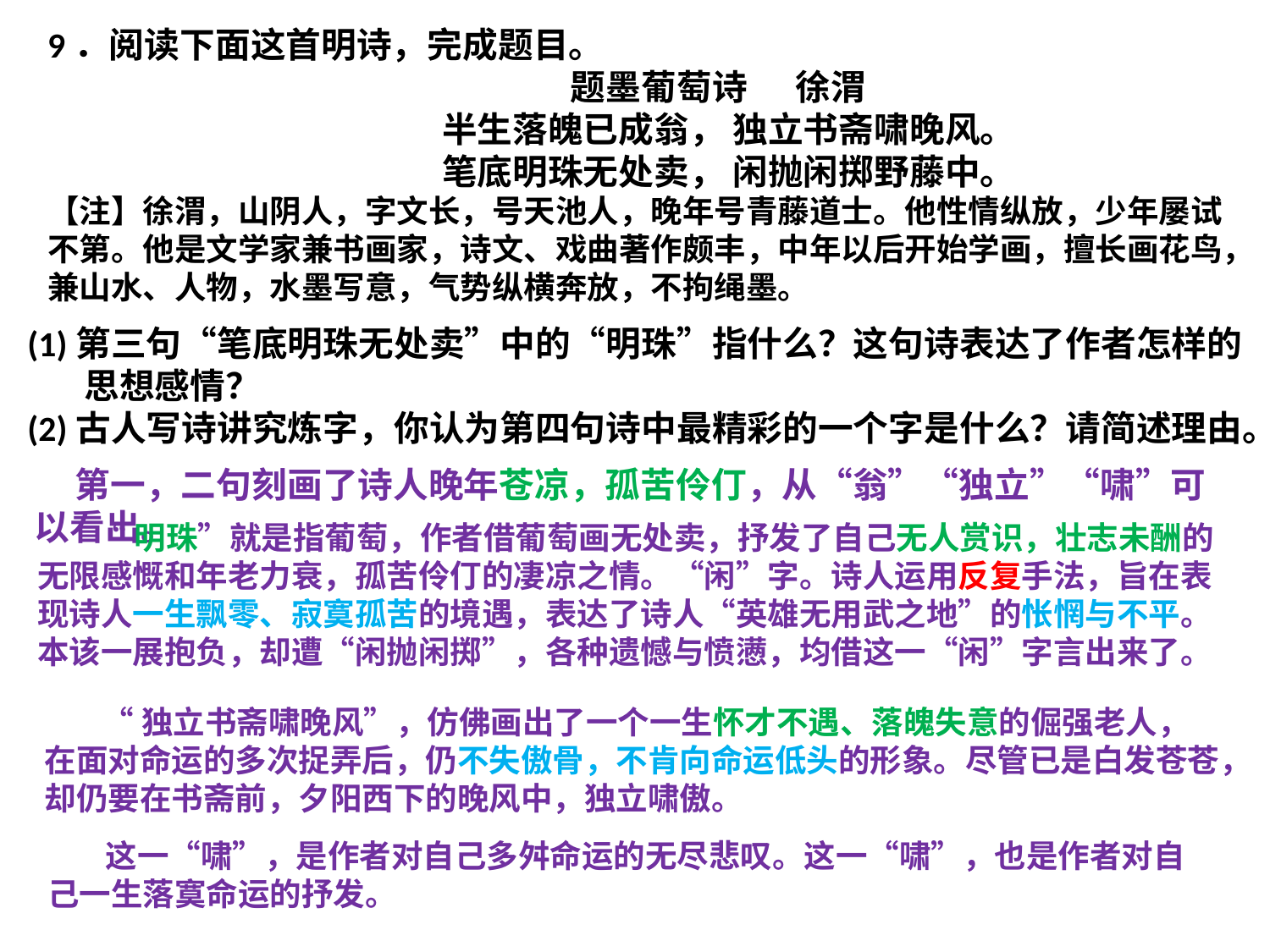

9．阅读下面这首明诗，完成题目。
                                                                题墨葡萄诗      徐渭
                                                半生落魄已成翁， 独立书斋啸晚风。
                                                笔底明珠无处卖， 闲抛闲掷野藤中。
【注】徐渭，山阴人，字文长，号天池人，晚年号青藤道士。他性情纵放，少年屡试不第。他是文学家兼书画家，诗文、戏曲著作颇丰，中年以后开始学画，擅长画花鸟，兼山水、人物，水墨写意，气势纵横奔放，不拘绳墨。
(1)第三句“笔底明珠无处卖”中的“明珠”指什么？这句诗表达了作者怎样的
      思想感情？
(2)古人写诗讲究炼字，你认为第四句诗中最精彩的一个字是什么？请简述理由。
    第一，二句刻画了诗人晚年苍凉，孤苦伶仃，从“翁”“独立”“啸”可以看出。
        “明珠”就是指葡萄，作者借葡萄画无处卖，抒发了自己无人赏识，壮志未酬的无限感慨和年老力衰，孤苦伶仃的凄凉之情。“闲”字。诗人运用反复手法，旨在表现诗人一生飘零、寂寞孤苦的境遇，表达了诗人“英雄无用武之地”的怅惘与不平。本该一展抱负，却遭“闲抛闲掷”，各种遗憾与愤懑，均借这一“闲”字言出来了。
        “独立书斋啸晚风”，仿佛画出了一个一生怀才不遇、落魄失意的倔强老人，在面对命运的多次捉弄后，仍不失傲骨，不肯向命运低头的形象。尽管已是白发苍苍，却仍要在书斋前，夕阳西下的晚风中，独立啸傲。
       这一“啸”，是作者对自己多舛命运的无尽悲叹。这一“啸”，也是作者对自己一生落寞命运的抒发。